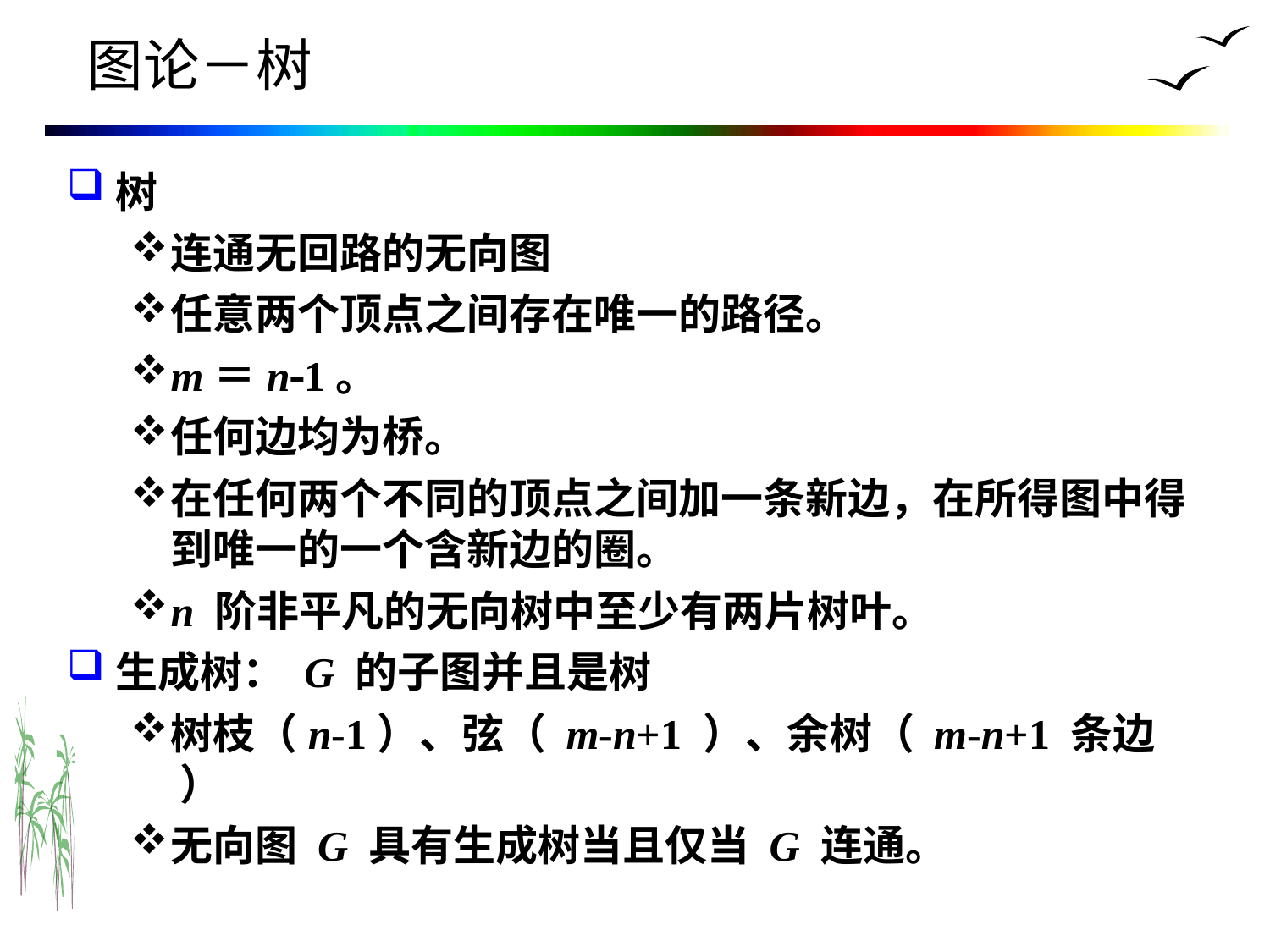

# 图论－树
树
连通无回路的无向图
任意两个顶点之间存在唯一的路径。
m＝n−1。
任何边均为桥。
在任何两个不同的顶点之间加一条新边，在所得图中得到唯一的一个含新边的圈。
n 阶非平凡的无向树中至少有两片树叶。
生成树： G 的子图并且是树
树枝（n-1）、弦（ m-n+1 ）、余树（ m-n+1 条边 ）
无向图 G 具有生成树当且仅当 G 连通。